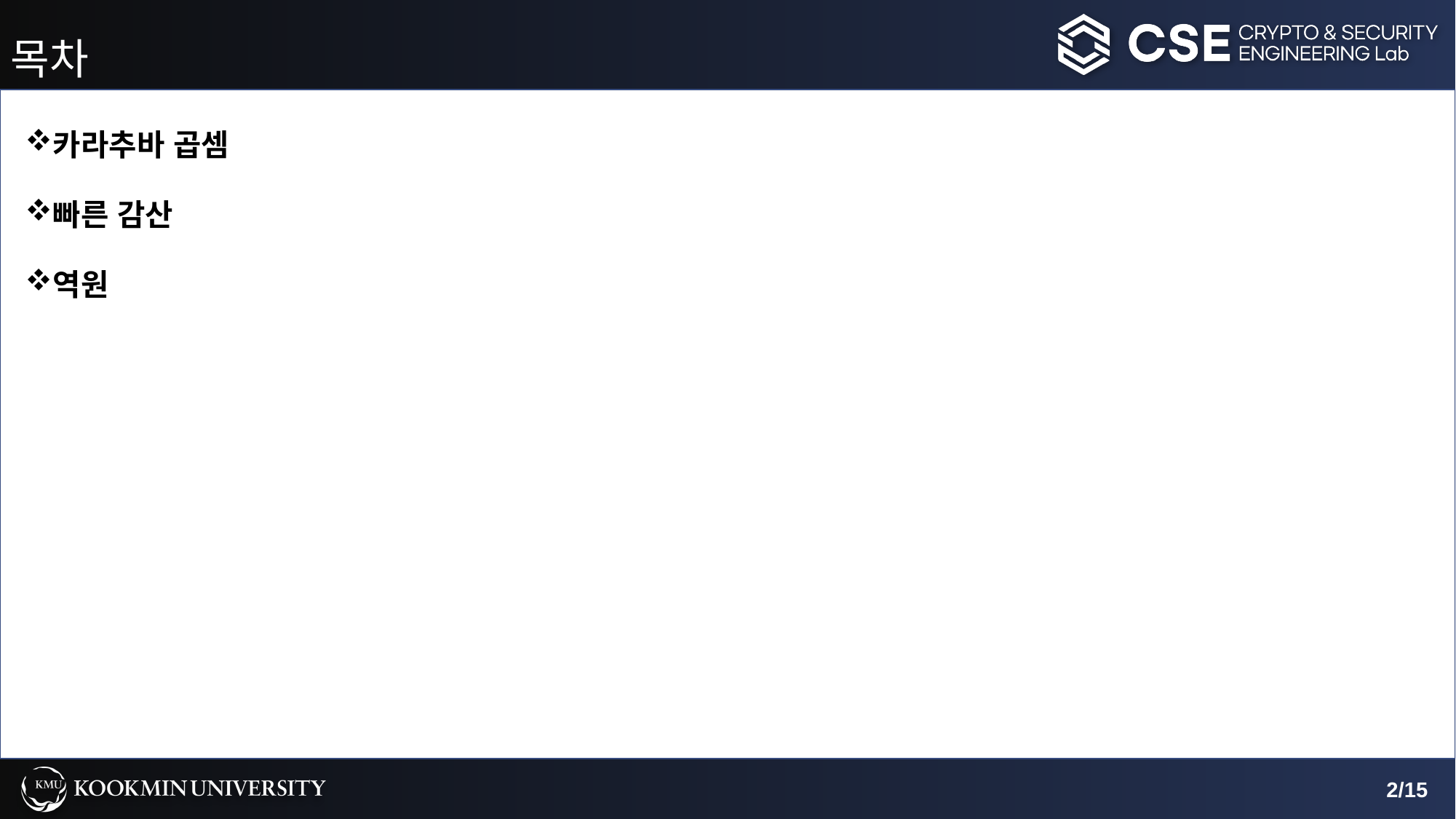

# 목차
카라추바 곱셈
빠른 감산
역원